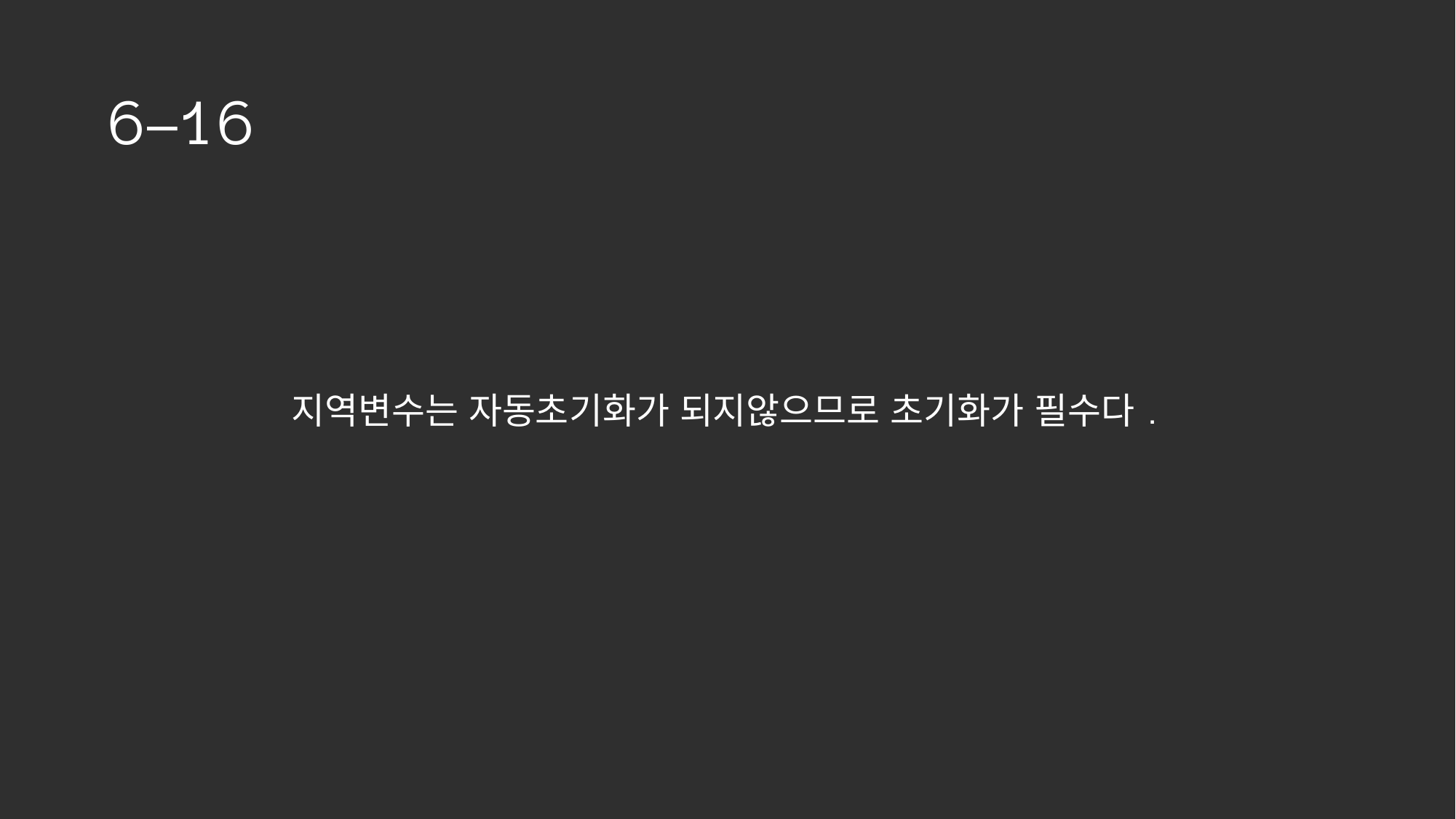

# 6-16
지역변수는 자동초기화가 되지않으므로 초기화가 필수다.